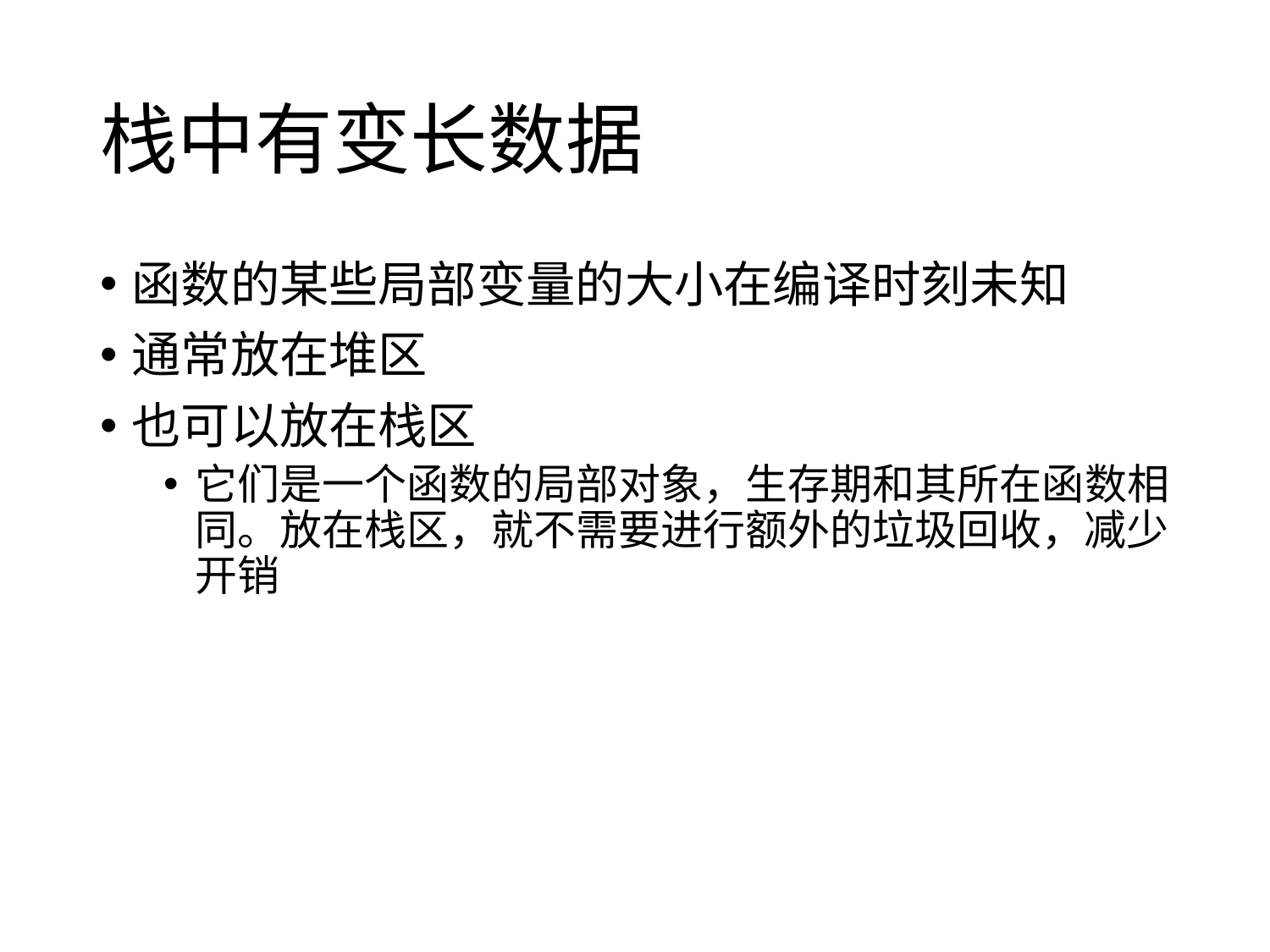

# 栈中有变长数据
函数的某些局部变量的大小在编译时刻未知
通常放在堆区
也可以放在栈区
它们是一个函数的局部对象，生存期和其所在函数相同。放在栈区，就不需要进行额外的垃圾回收，减少开销